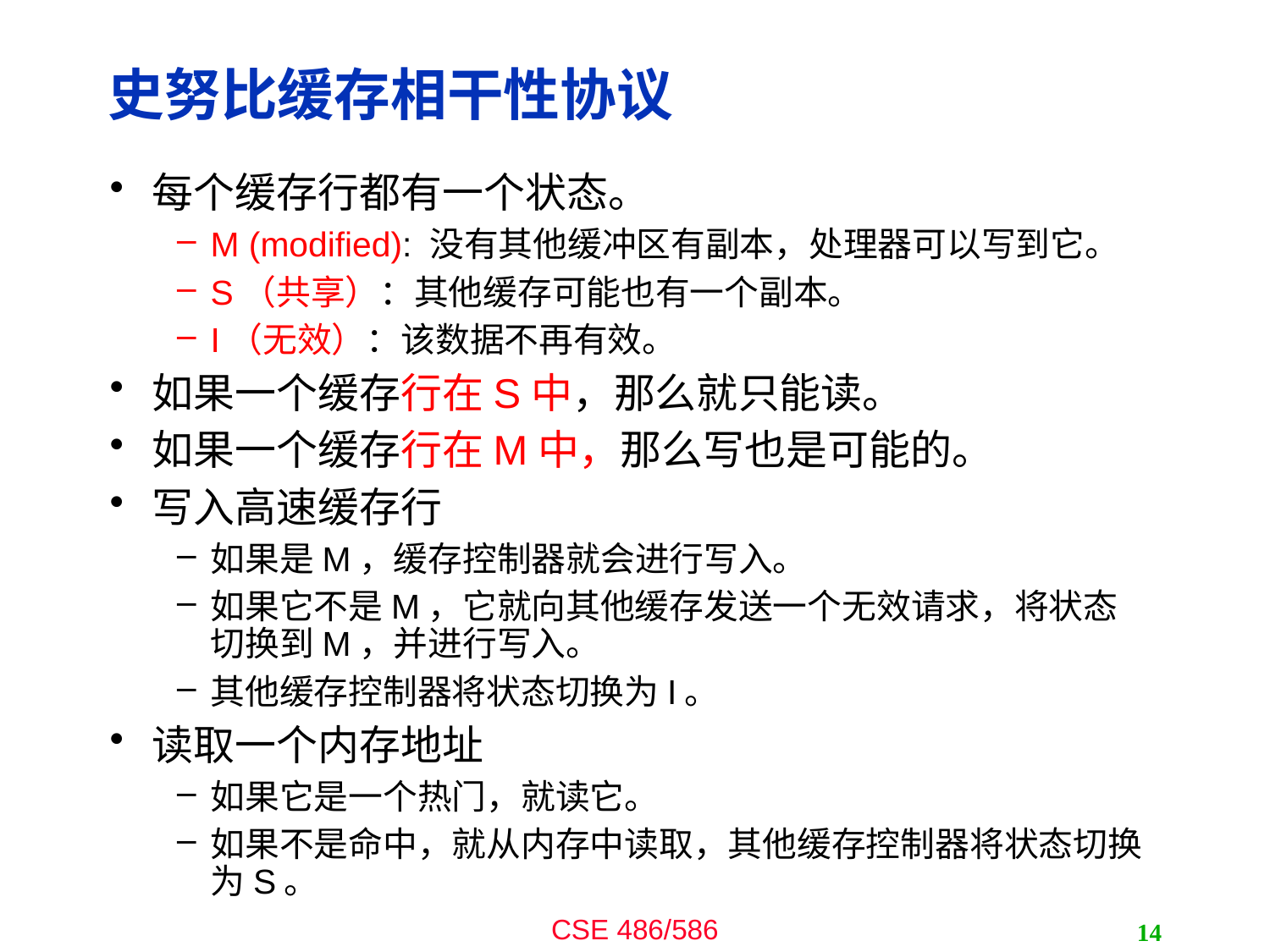

# 史努比缓存相干性协议
每个缓存行都有一个状态。
M (modified): 没有其他缓冲区有副本，处理器可以写到它。
S（共享）：其他缓存可能也有一个副本。
I（无效）：该数据不再有效。
如果一个缓存行在S中，那么就只能读。
如果一个缓存行在M中，那么写也是可能的。
写入高速缓存行
如果是M，缓存控制器就会进行写入。
如果它不是M，它就向其他缓存发送一个无效请求，将状态切换到M，并进行写入。
其他缓存控制器将状态切换为I。
读取一个内存地址
如果它是一个热门，就读它。
如果不是命中，就从内存中读取，其他缓存控制器将状态切换为S。
14